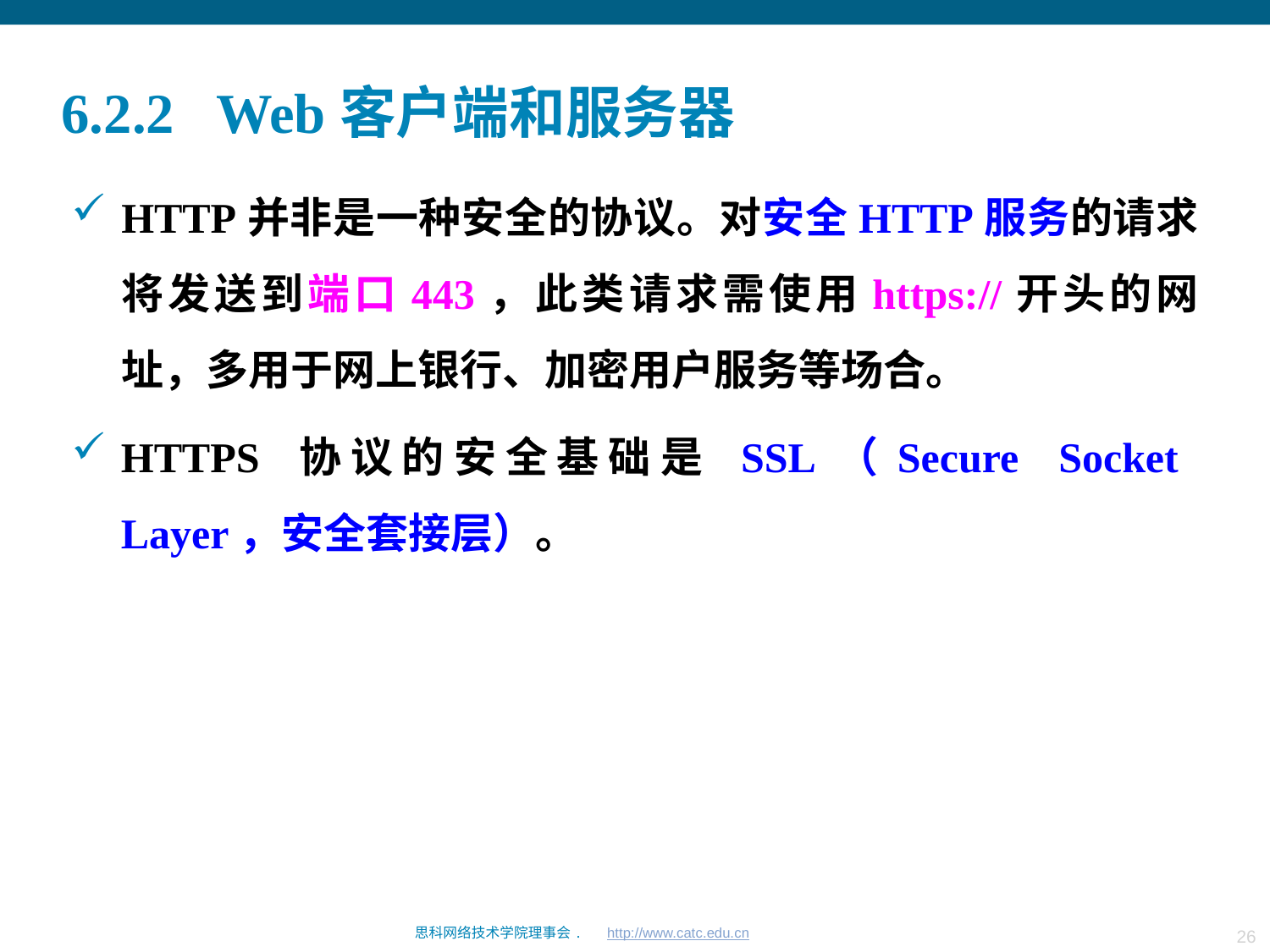

# 6.2.2   Web客户端和服务器
HTTP并非是一种安全的协议。对安全HTTP服务的请求将发送到端口443，此类请求需使用https://开头的网址，多用于网上银行、加密用户服务等场合。
HTTPS 协议的安全基础是 SSL（Secure  Socket  Layer，安全套接层）。